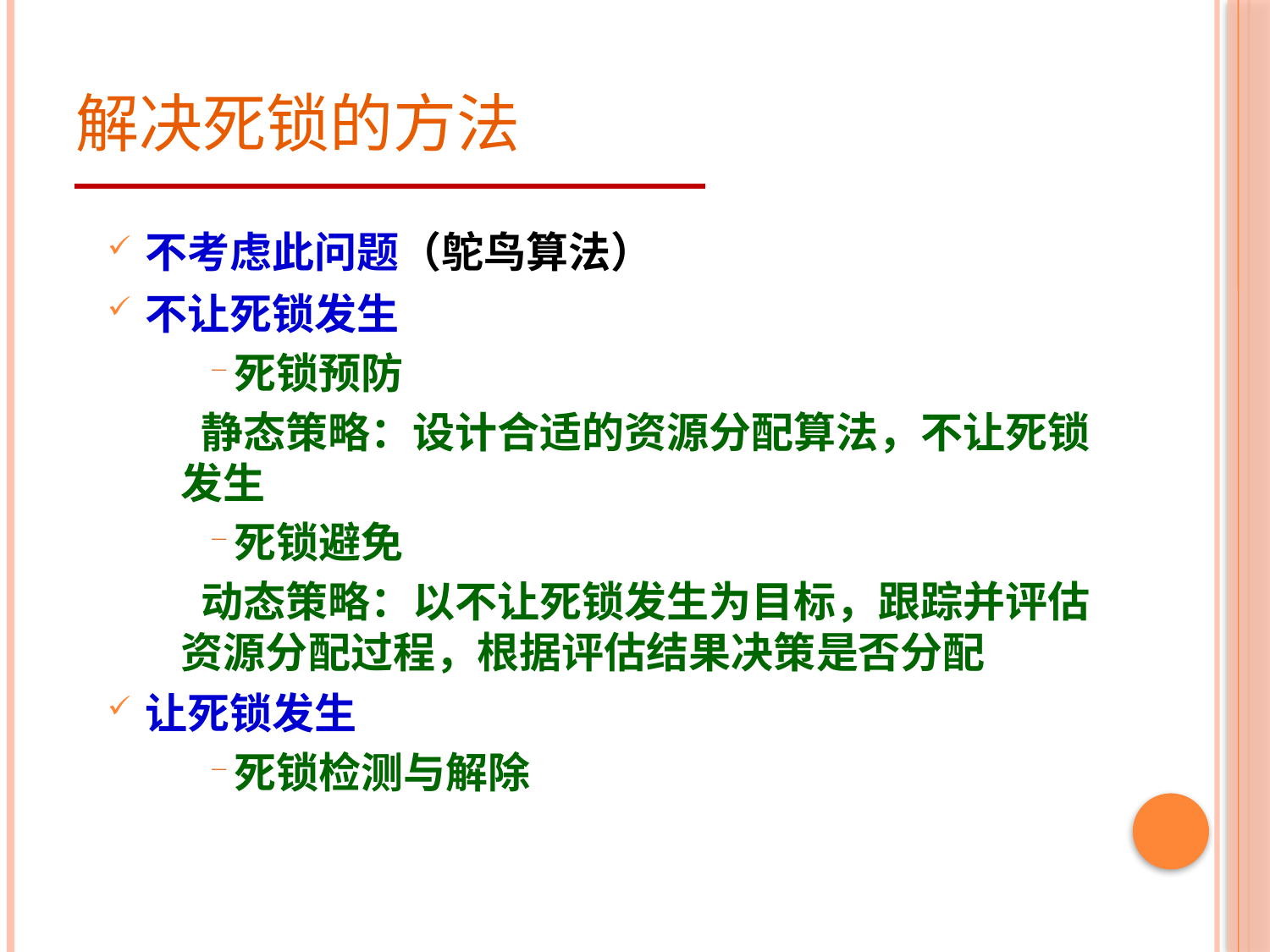

# 解决死锁的方法
不考虑此问题（鸵鸟算法）
不让死锁发生
死锁预防
 静态策略：设计合适的资源分配算法，不让死锁发生
死锁避免
 动态策略：以不让死锁发生为目标，跟踪并评估资源分配过程，根据评估结果决策是否分配
让死锁发生
死锁检测与解除